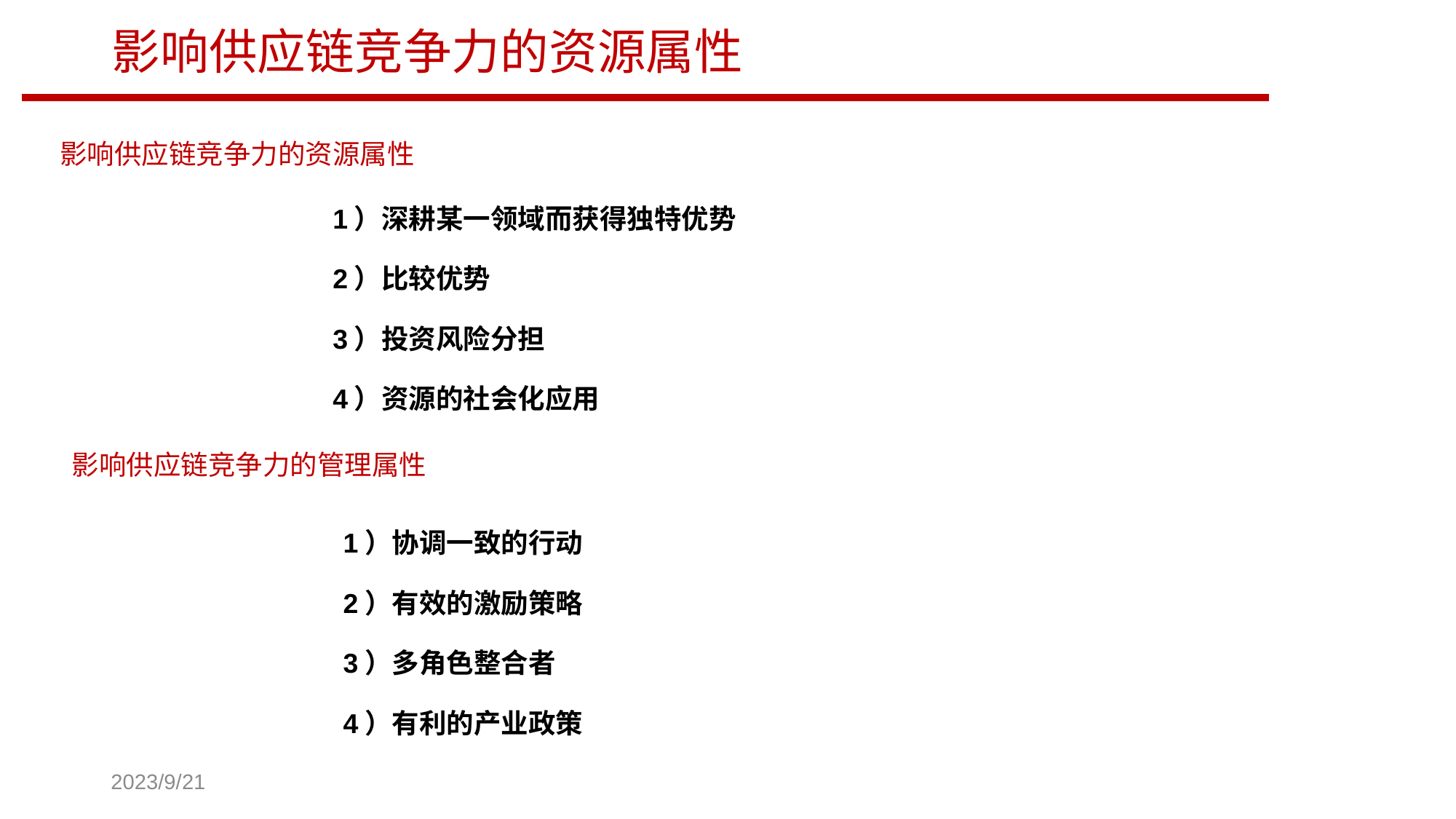

影响供应链竞争力的资源属性
影响供应链竞争力的资源属性

1）深耕某一领域而获得独特优势
2）比较优势
3）投资风险分担
4）资源的社会化应用
影响供应链竞争力的管理属性

1）协调一致的行动
2）有效的激励策略
3）多角色整合者
4）有利的产业政策

2023/9/21